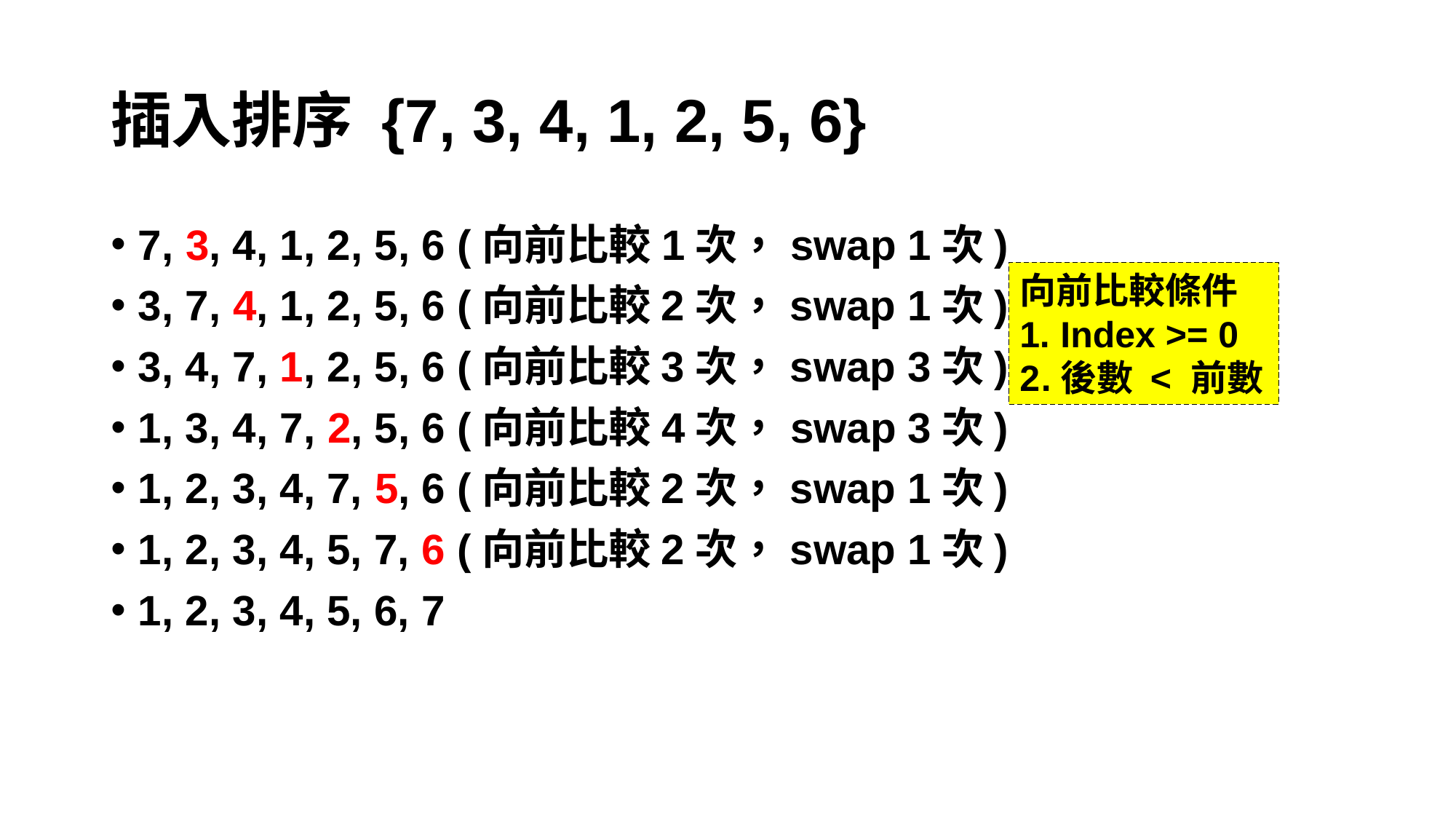

# 插入排序 {7, 3, 4, 1, 2, 5, 6}
7, 3, 4, 1, 2, 5, 6 (向前比較1次，swap 1次)
3, 7, 4, 1, 2, 5, 6 (向前比較2次，swap 1次)
3, 4, 7, 1, 2, 5, 6 (向前比較3次，swap 3次)
1, 3, 4, 7, 2, 5, 6 (向前比較4次，swap 3次)
1, 2, 3, 4, 7, 5, 6 (向前比較2次，swap 1次)
1, 2, 3, 4, 5, 7, 6 (向前比較2次，swap 1次)
1, 2, 3, 4, 5, 6, 7

向前比較條件
Index >= 0
後數 < 前數